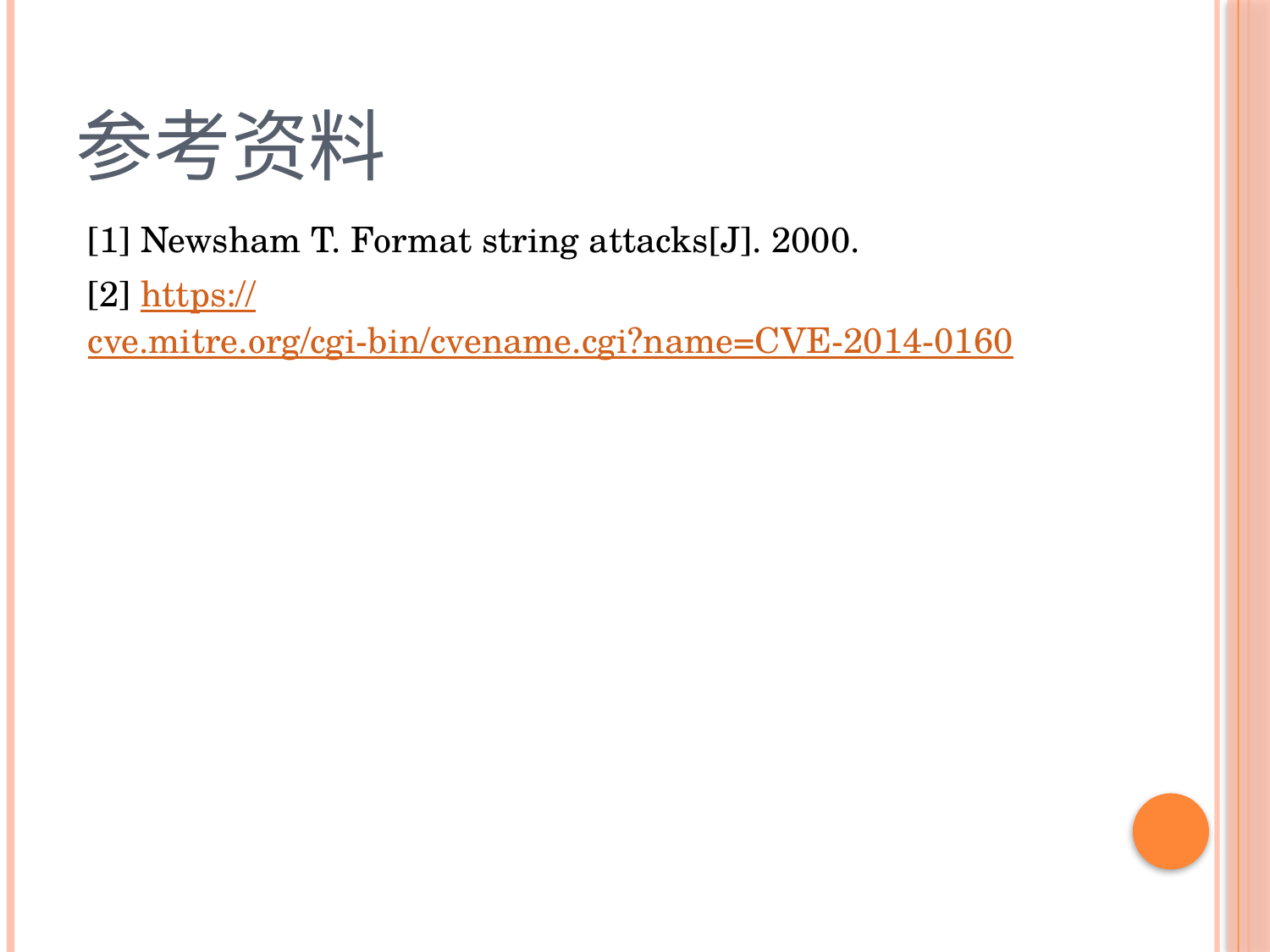

# 参考资料
[1] Newsham T. Format string attacks[J]. 2000.
[2] https://cve.mitre.org/cgi-bin/cvename.cgi?name=CVE-2014-0160